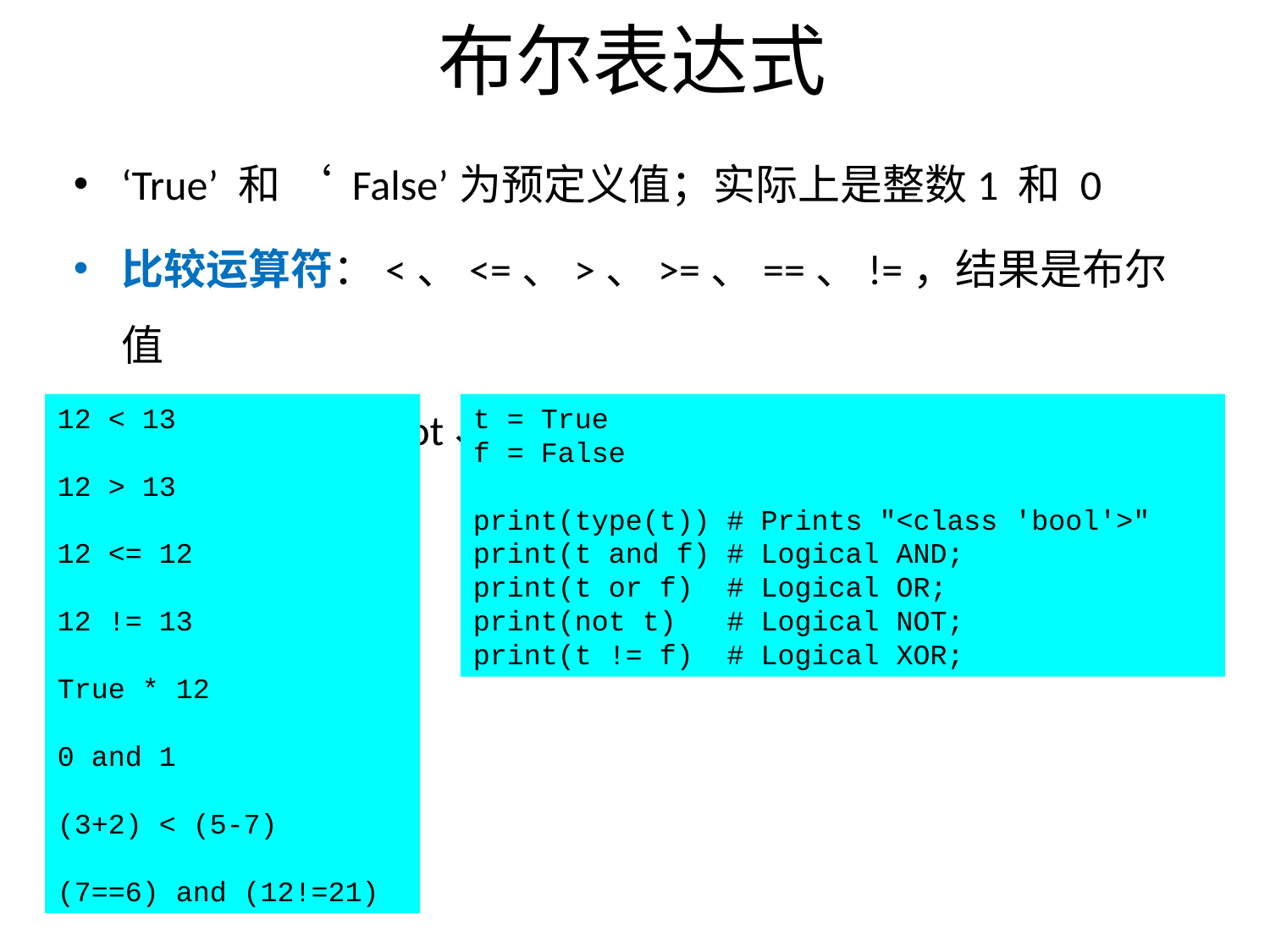

# 布尔表达式
‘True’ 和 ‘ False’为预定义值；实际上是整数1 和 0
比较运算符：<、<=、>、>=、==、!=，结果是布尔值
布尔运算符：not、and、or
12 < 13

12 > 13

12 <= 12

12 != 13

True * 12

0 and 1

(3+2) < (5-7)

(7==6) and (12!=21)
t = True
f = False

print(type(t)) # Prints "<class 'bool'>"
print(t and f) # Logical AND;
print(t or f)  # Logical OR;
print(not t)   # Logical NOT;
print(t != f)  # Logical XOR;